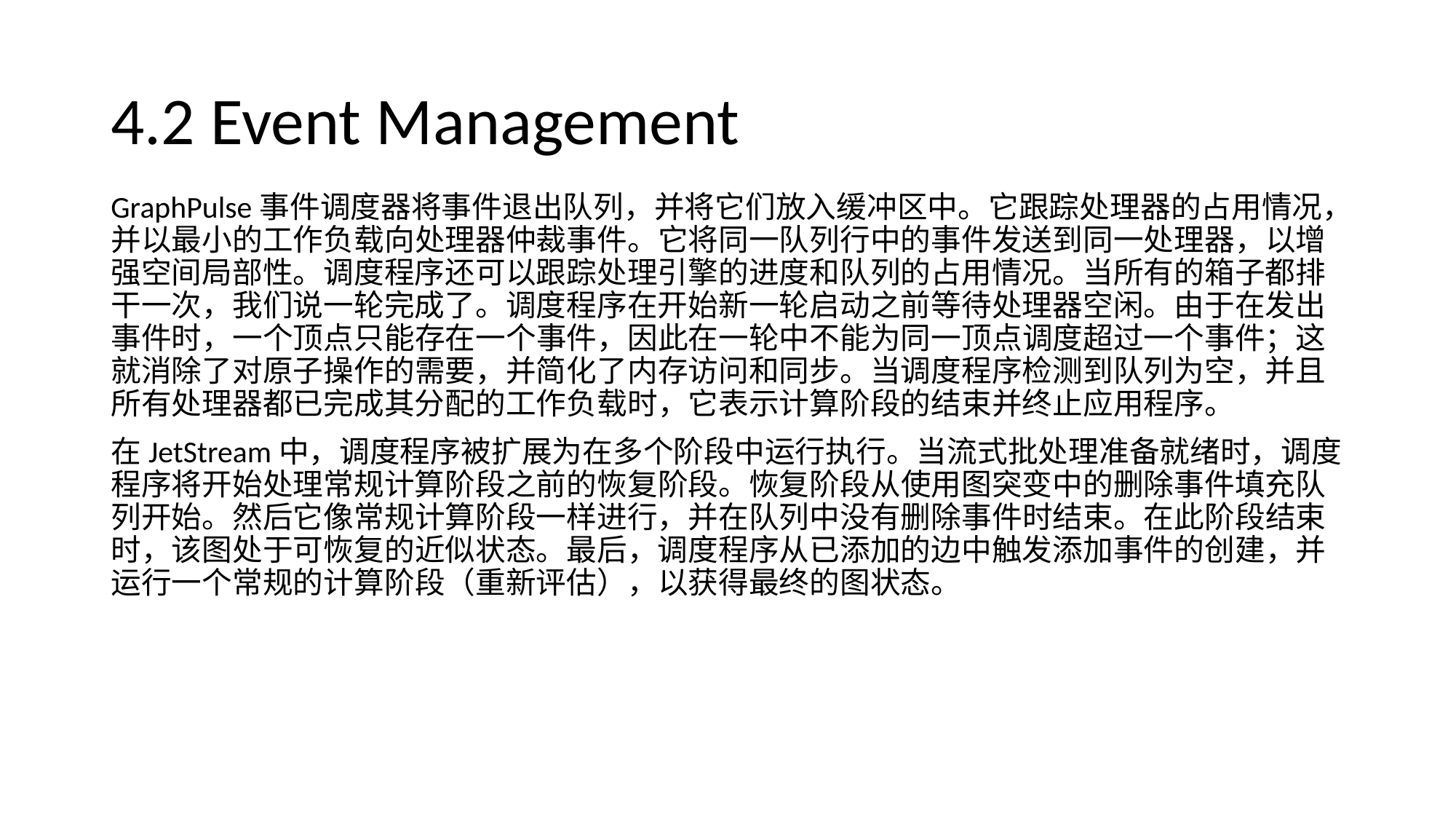

# 4.2 Event Management
GraphPulse事件调度器将事件退出队列，并将它们放入缓冲区中。它跟踪处理器的占用情况，并以最小的工作负载向处理器仲裁事件。它将同一队列行中的事件发送到同一处理器，以增强空间局部性。调度程序还可以跟踪处理引擎的进度和队列的占用情况。当所有的箱子都排干一次，我们说一轮完成了。调度程序在开始新一轮启动之前等待处理器空闲。由于在发出事件时，一个顶点只能存在一个事件，因此在一轮中不能为同一顶点调度超过一个事件；这就消除了对原子操作的需要，并简化了内存访问和同步。当调度程序检测到队列为空，并且所有处理器都已完成其分配的工作负载时，它表示计算阶段的结束并终止应用程序。
在JetStream中，调度程序被扩展为在多个阶段中运行执行。当流式批处理准备就绪时，调度程序将开始处理常规计算阶段之前的恢复阶段。恢复阶段从使用图突变中的删除事件填充队列开始。然后它像常规计算阶段一样进行，并在队列中没有删除事件时结束。在此阶段结束时，该图处于可恢复的近似状态。最后，调度程序从已添加的边中触发添加事件的创建，并运行一个常规的计算阶段（重新评估），以获得最终的图状态。